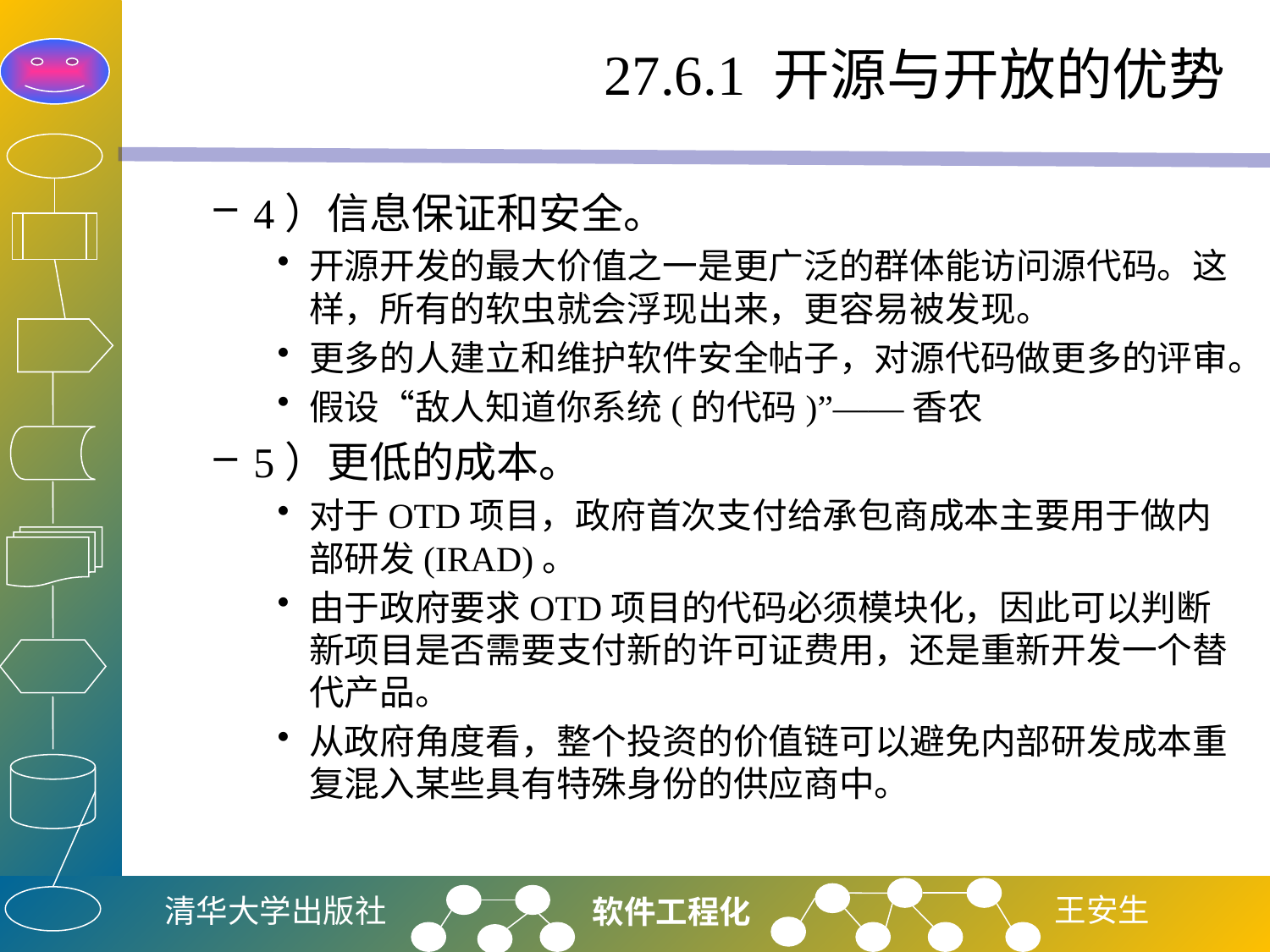

# 27.6.1 开源与开放的优势
4）信息保证和安全。
开源开发的最大价值之一是更广泛的群体能访问源代码。这样，所有的软虫就会浮现出来，更容易被发现。
更多的人建立和维护软件安全帖子，对源代码做更多的评审。
假设“敌人知道你系统(的代码)”——香农
5）更低的成本。
对于OTD项目，政府首次支付给承包商成本主要用于做内部研发(IRAD)。
由于政府要求OTD项目的代码必须模块化，因此可以判断新项目是否需要支付新的许可证费用，还是重新开发一个替代产品。
从政府角度看，整个投资的价值链可以避免内部研发成本重复混入某些具有特殊身份的供应商中。